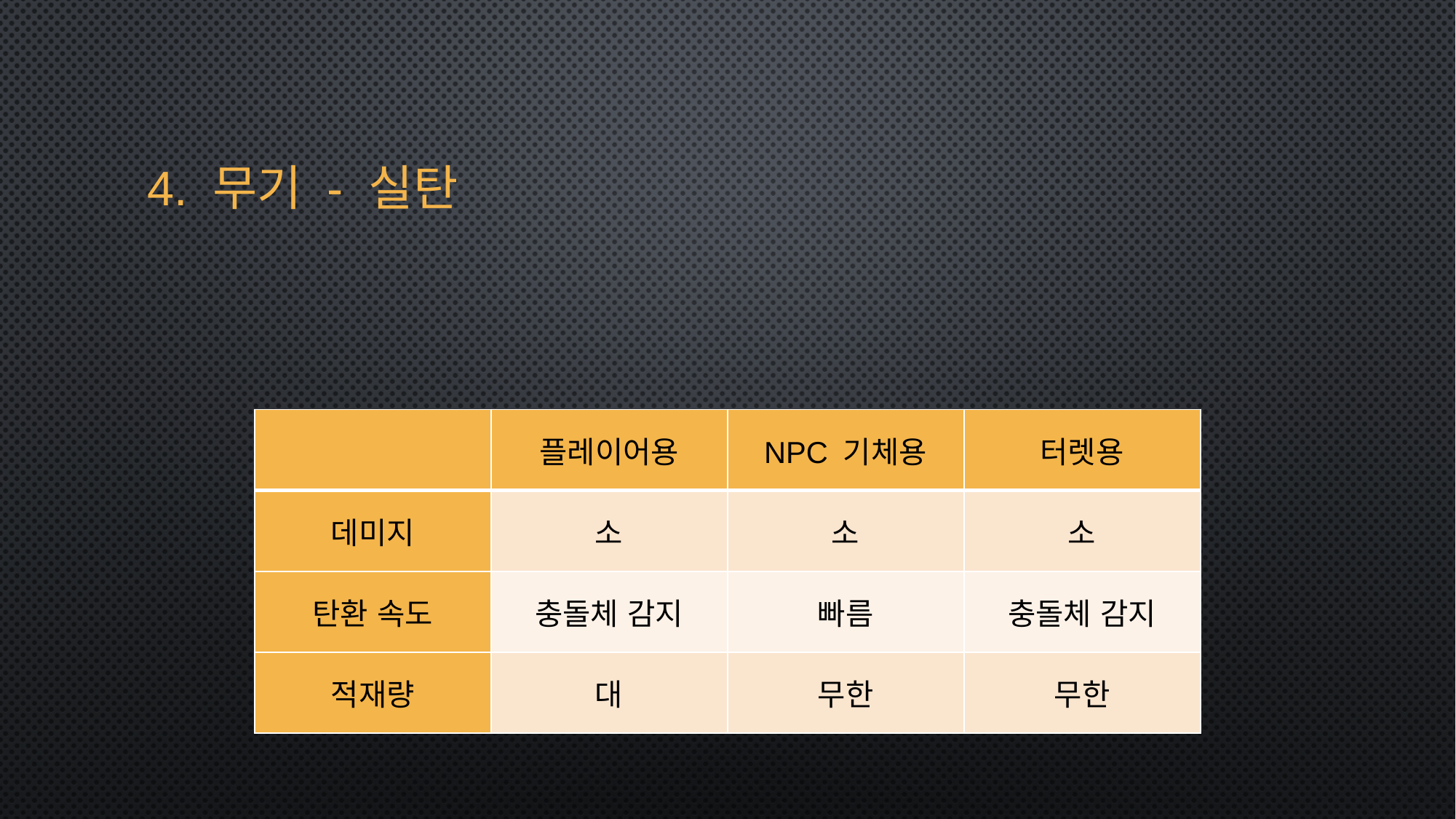

# 4. 무기 - 실탄
|  | 플레이어용 | NPC 기체용 | 터렛용 |
| --- | --- | --- | --- |
| 데미지 | 소 | 소 | 소 |
| 탄환 속도 | 충돌체 감지 | 빠름 | 충돌체 감지 |
| 적재량 | 대 | 무한 | 무한 |